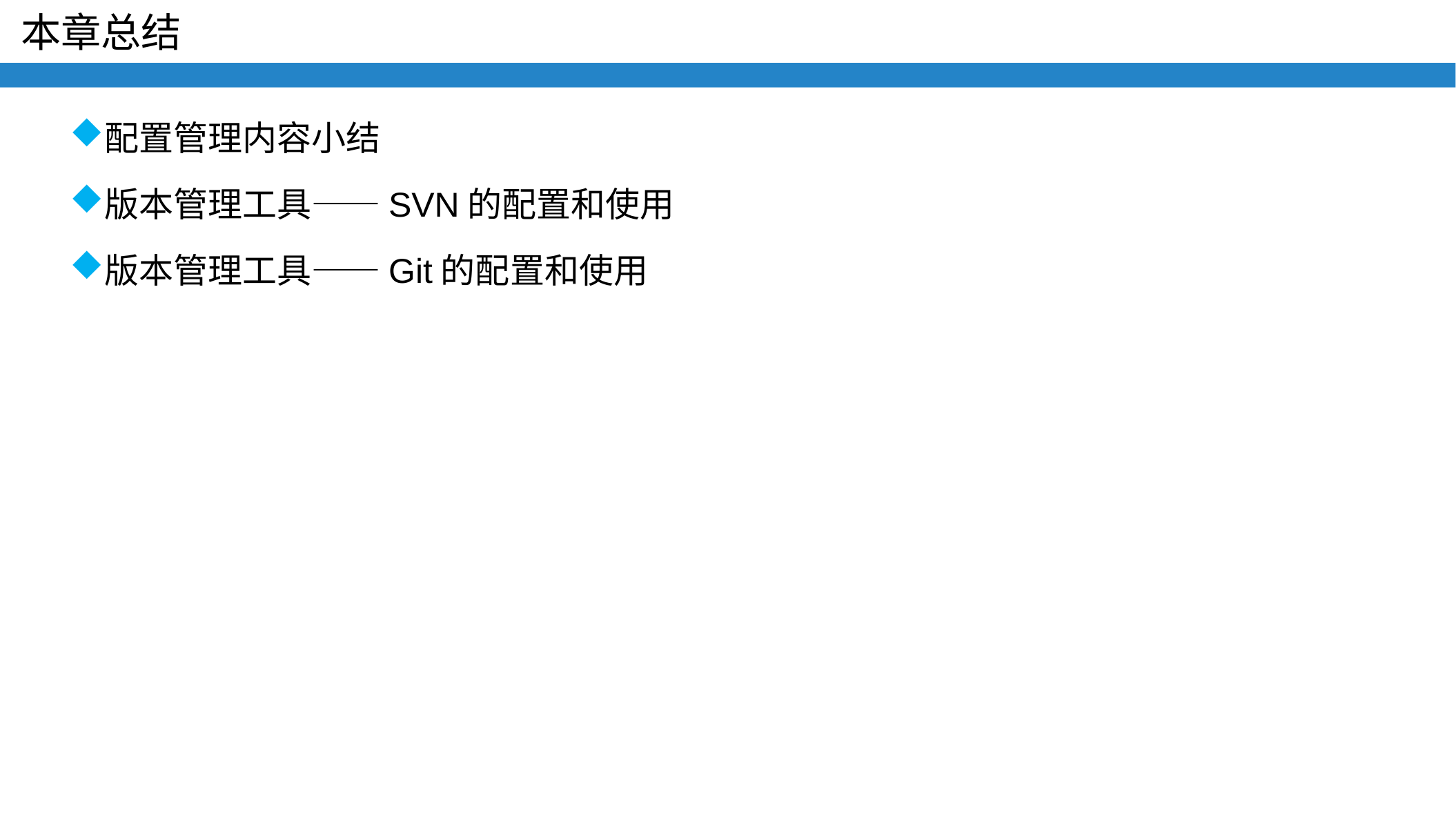

# 本章总结
配置管理内容小结
版本管理工具——SVN的配置和使用
版本管理工具——Git的配置和使用